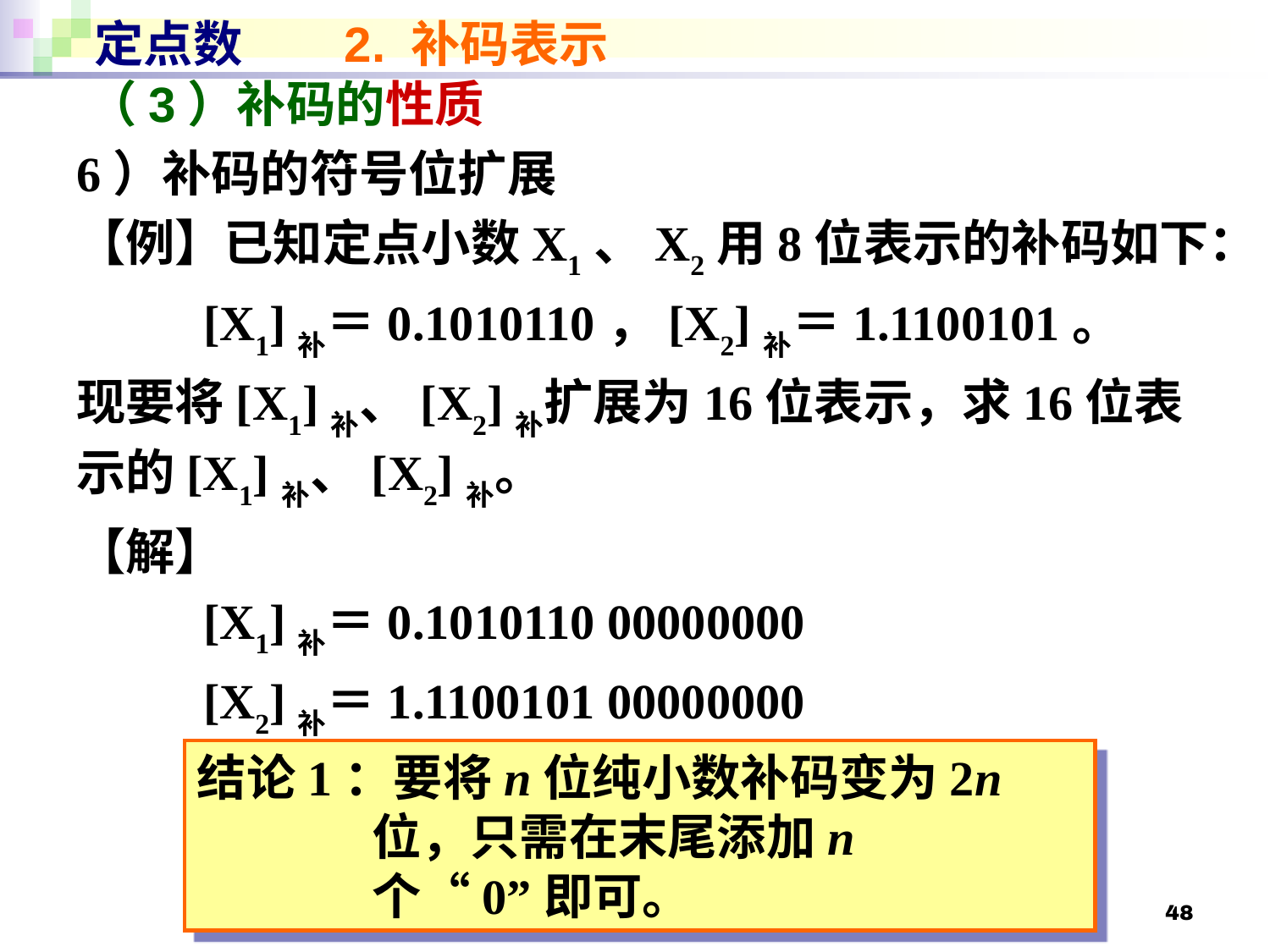

# 定点数        2. 补码表示
（3）补码的性质
6）补码的符号位扩展
【例】已知定点小数X1、X2用8位表示的补码如下：
	[X1]补＝0.1010110，[X2]补＝1.1100101。
现要将[X1]补、[X2]补扩展为16位表示，求16位表示的[X1]补、[X2]补。
【解】
	[X1]补＝0.1010110 00000000
	[X2]补＝1.1100101 00000000
结论1：要将n位纯小数补码变为2n位，只需在末尾添加n个“0”即可。
48